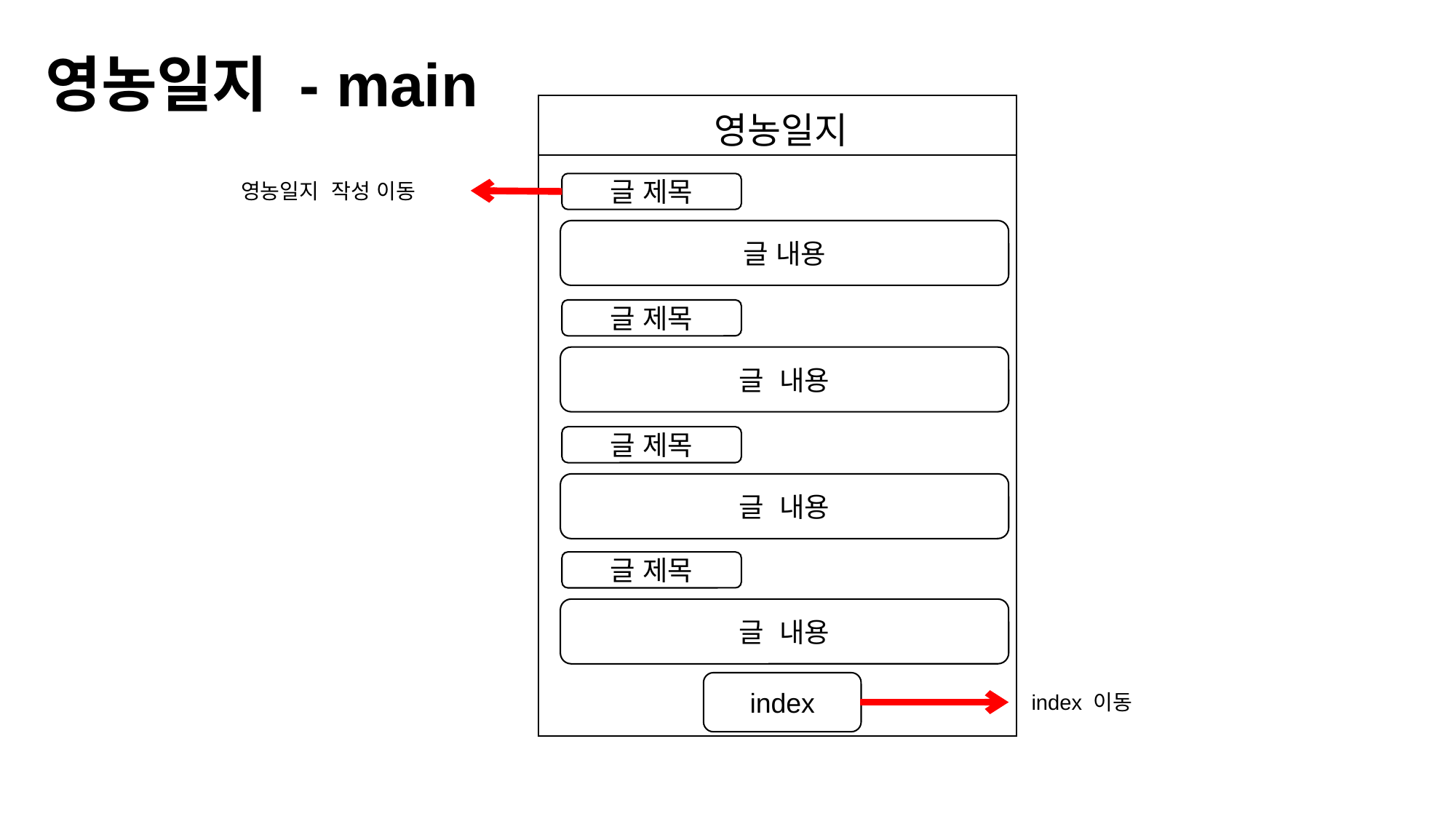

영농일지 - main

영농일지
영농일지  작성 이동
글 제목
글 내용
글 제목
글  내용
글 제목
글  내용
글 제목
글  내용
index
  index 이동